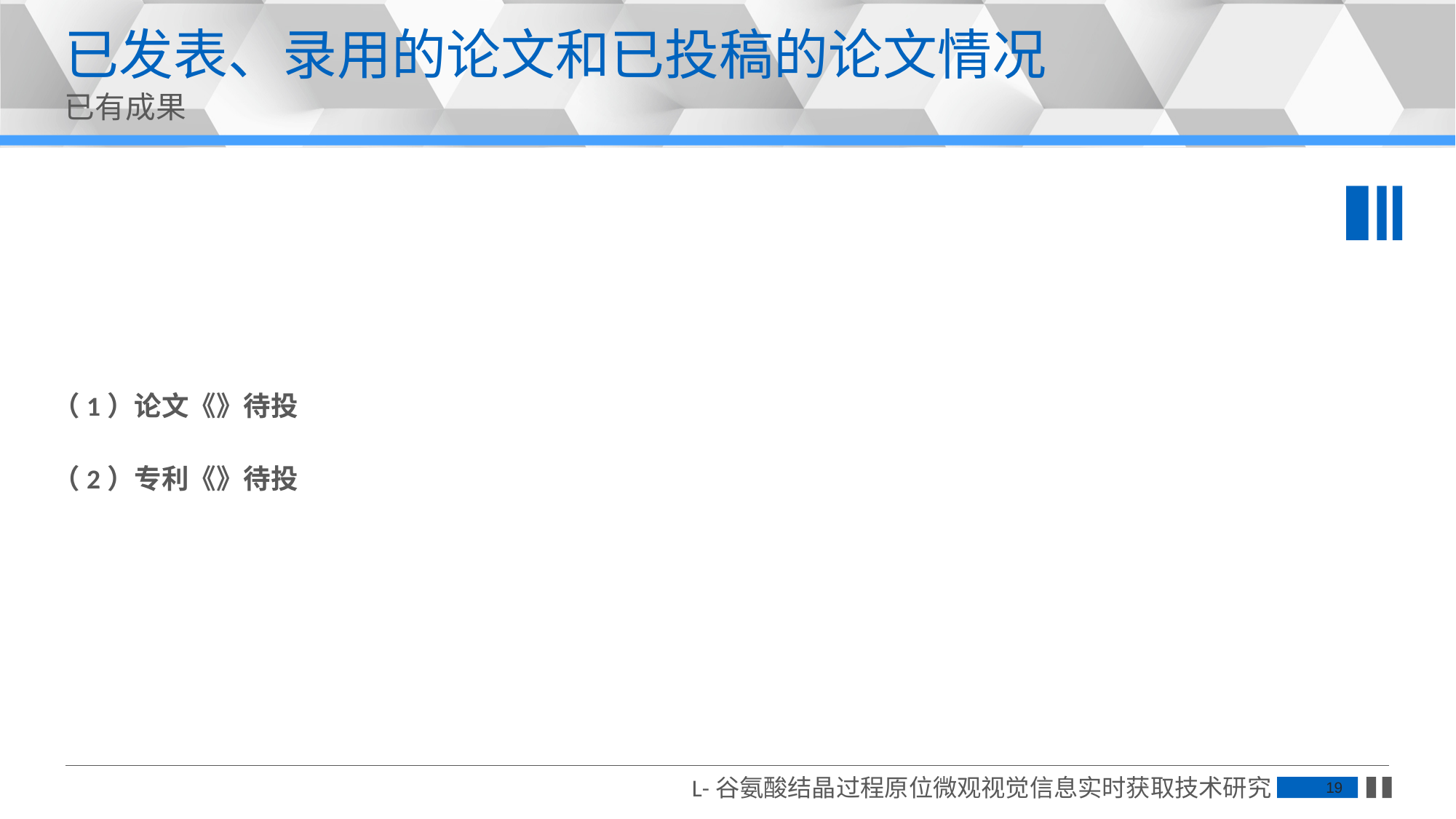

已发表、录用的论文和已投稿的论文情况
已有成果

（1）论文《》待投

（2）专利《》待投
L-谷氨酸结晶过程原位微观视觉信息实时获取技术研究
19